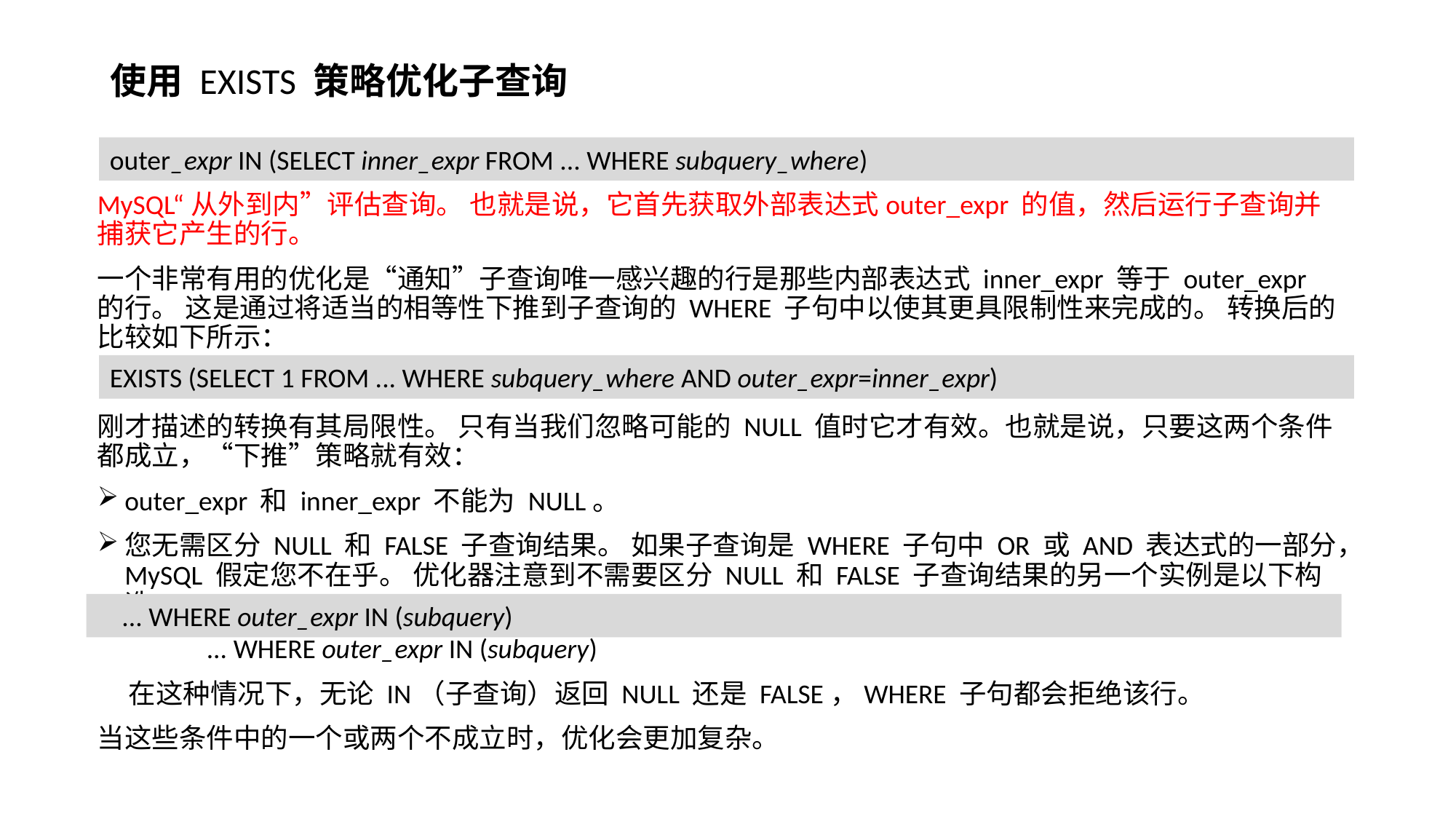

# 使用 EXISTS 策略优化子查询

MySQL“从外到内”评估查询。 也就是说，它首先获取外部表达式outer_expr 的值，然后运行子查询并捕获它产生的行。
一个非常有用的优化是“通知”子查询唯一感兴趣的行是那些内部表达式 inner_expr 等于 outer_expr 的行。 这是通过将适当的相等性下推到子查询的 WHERE 子句中以使其更具限制性来完成的。 转换后的比较如下所示：
	EXISTS (SELECT 1 FROM ... WHERE subquery_where AND outer_expr=inner_expr)
刚才描述的转换有其局限性。 只有当我们忽略可能的 NULL 值时它才有效。也就是说，只要这两个条件都成立，“下推”策略就有效：
outer_expr 和 inner_expr 不能为 NULL。
您无需区分 NULL 和 FALSE 子查询结果。 如果子查询是 WHERE 子句中 OR 或 AND 表达式的一部分，MySQL 假定您不在乎。 优化器注意到不需要区分 NULL 和 FALSE 子查询结果的另一个实例是以下构造：
	... WHERE outer_expr IN (subquery)
    在这种情况下，无论 IN（子查询）返回 NULL 还是 FALSE，WHERE 子句都会拒绝该行。
当这些条件中的一个或两个不成立时，优化会更加复杂。
outer_expr IN (SELECT inner_expr FROM ... WHERE subquery_where)
EXISTS (SELECT 1 FROM ... WHERE subquery_where AND outer_expr=inner_expr)
    ... WHERE outer_expr IN (subquery)